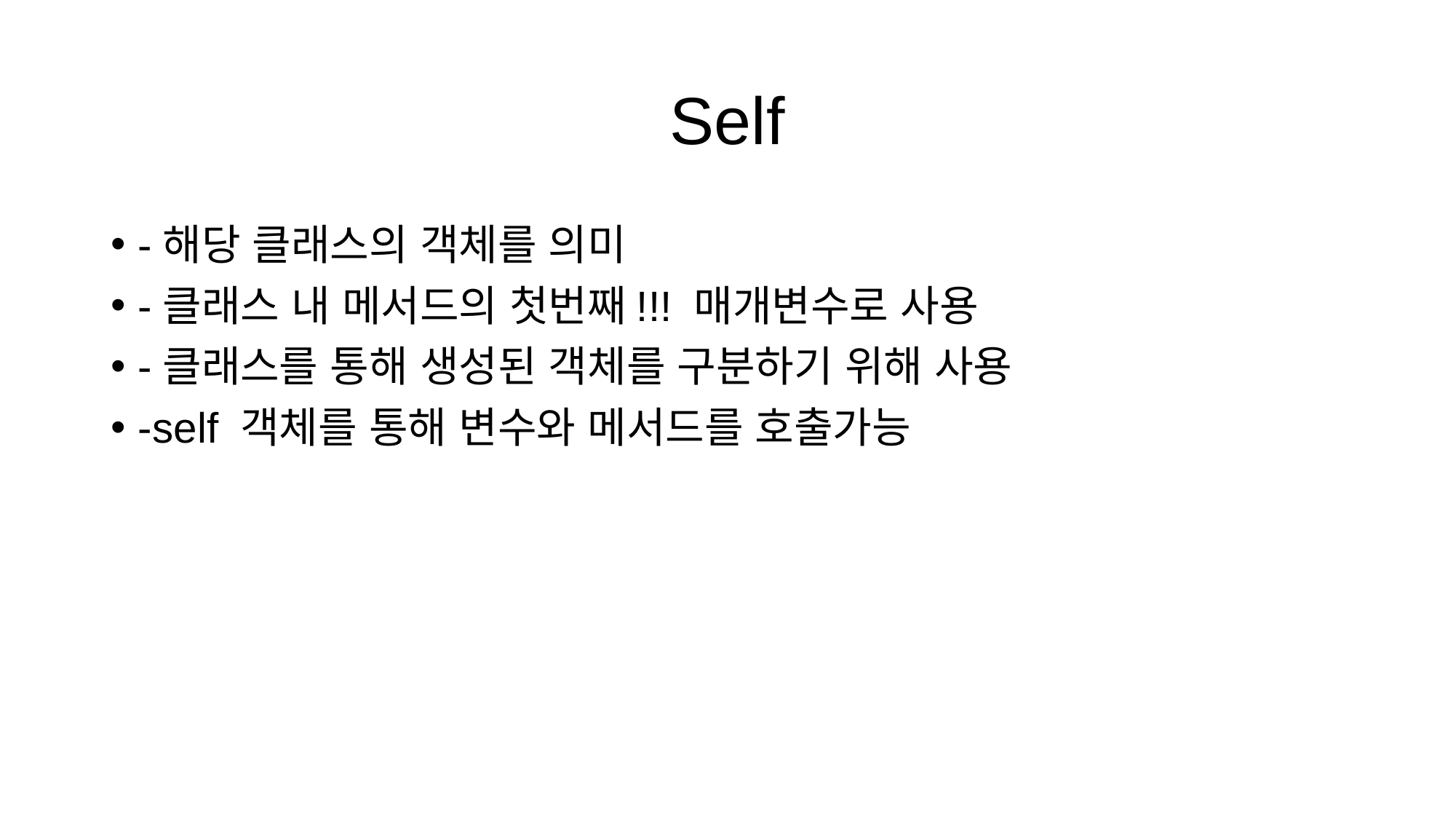

# Self
-해당 클래스의 객체를 의미
-클래스 내 메서드의 첫번째!!! 매개변수로 사용
-클래스를 통해 생성된 객체를 구분하기 위해 사용
-self 객체를 통해 변수와 메서드를 호출가능